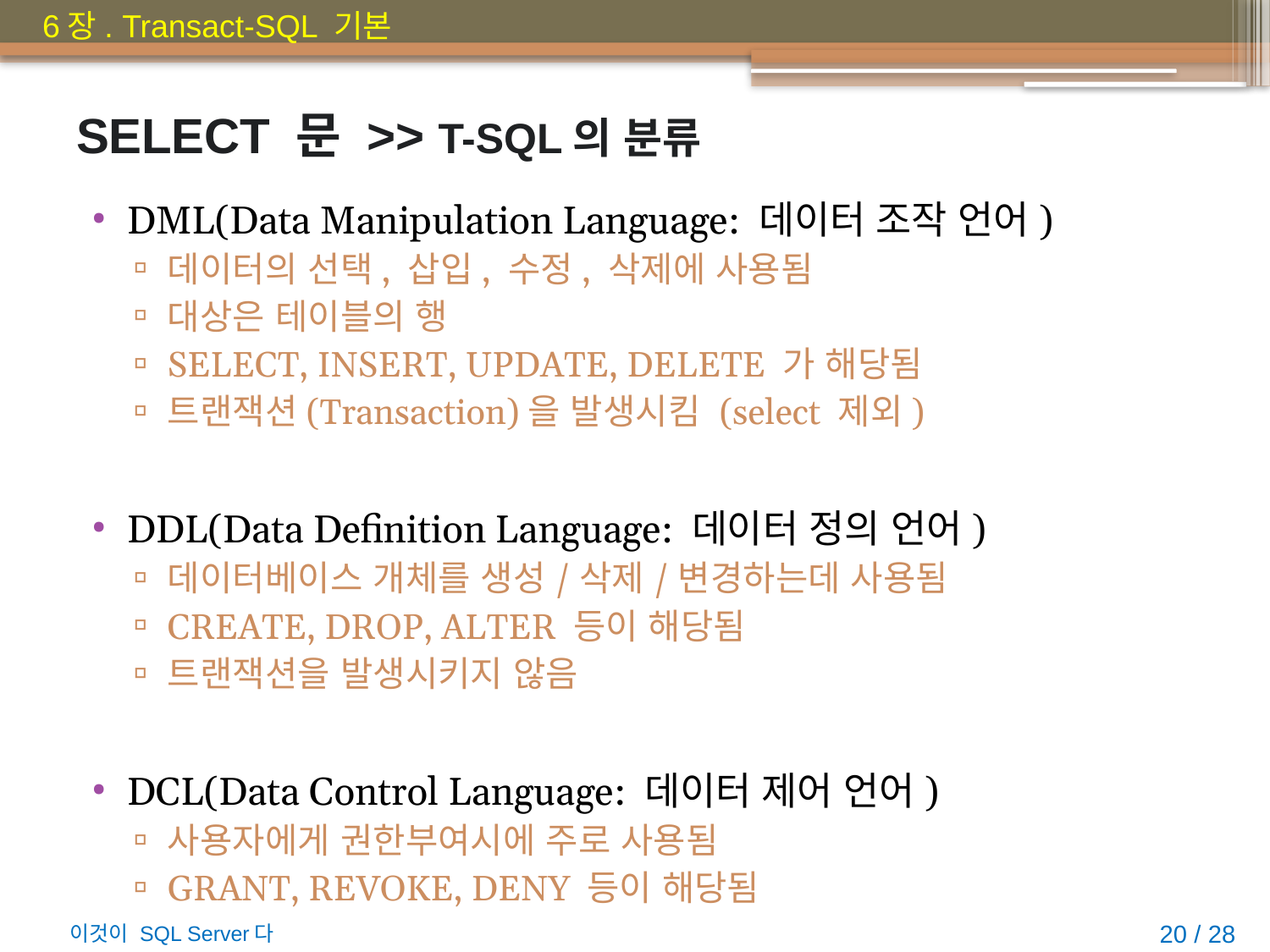

# SELECT 문 >> T-SQL의 분류
DML(Data Manipulation Language: 데이터 조작 언어)
데이터의 선택, 삽입, 수정, 삭제에 사용됨
대상은 테이블의 행
SELECT, INSERT, UPDATE, DELETE 가 해당됨
트랜잭션(Transaction)을 발생시킴 (select 제외)

DDL(Data Definition Language: 데이터 정의 언어)
데이터베이스 개체를 생성/삭제/변경하는데 사용됨
CREATE, DROP, ALTER 등이 해당됨
트랜잭션을 발생시키지 않음

DCL(Data Control Language: 데이터 제어 언어)
사용자에게 권한부여시에 주로 사용됨
GRANT, REVOKE, DENY 등이 해당됨